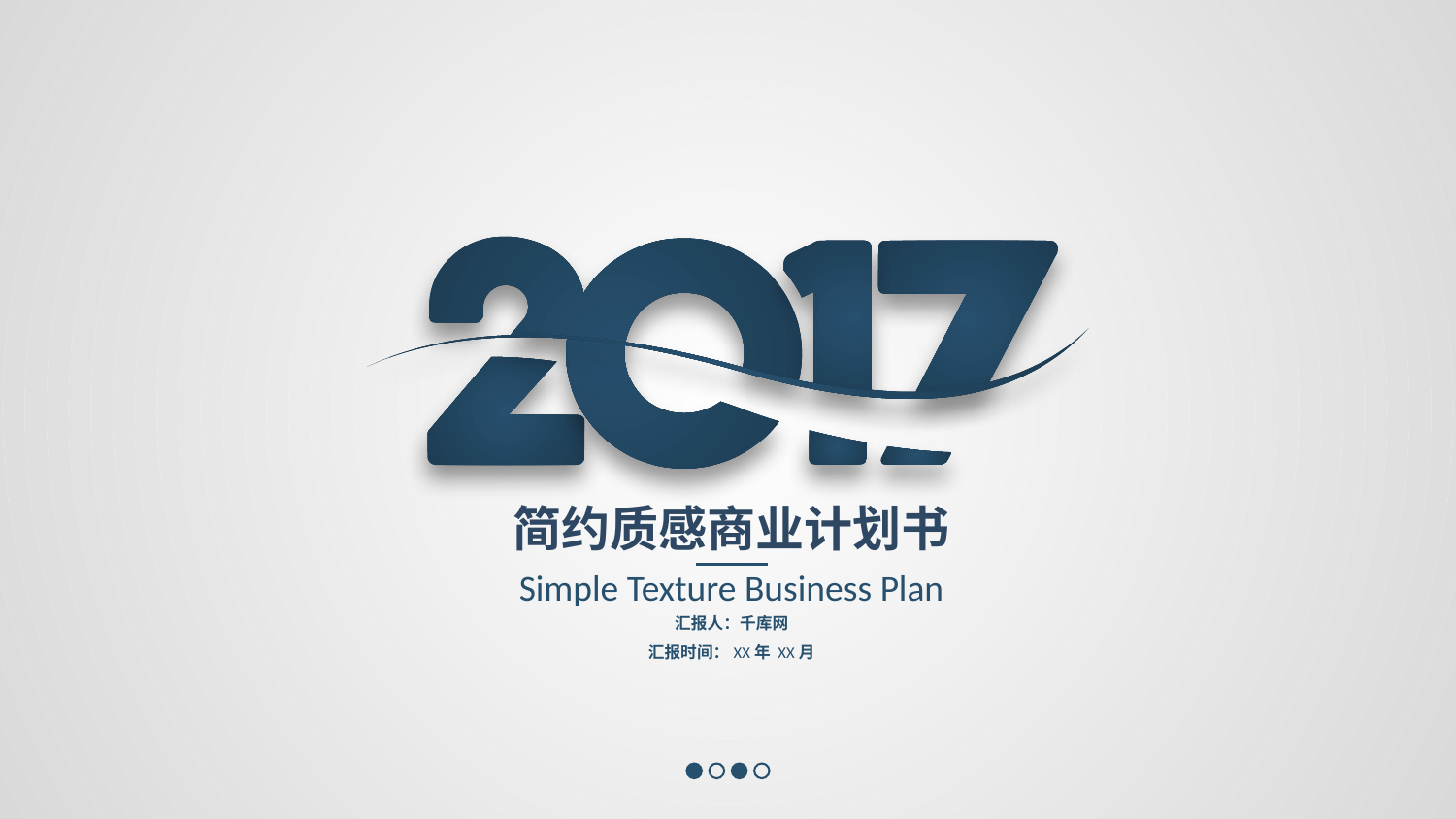

简约质感商业计划书
Simple Texture Business Plan
汇报人：千库网
汇报时间：XX年 XX月